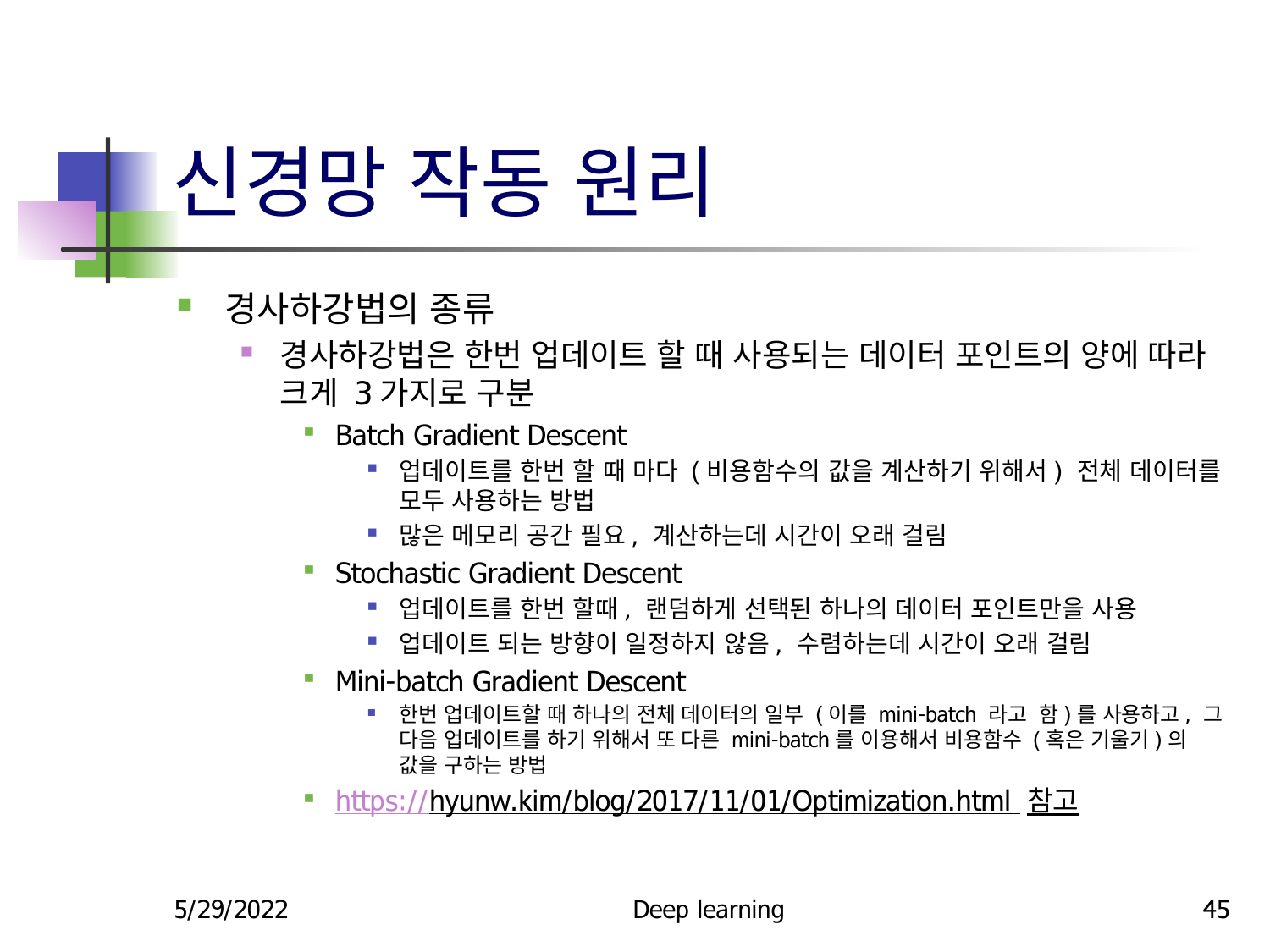

# 신경망 작동 원리
경사하강법의 종류
경사하강법은 한번 업데이트 할 때 사용되는 데이터 포인트의 양에 따라 크게 3가지로 구분
Batch Gradient Descent
업데이트를 한번 할 때 마다 (비용함수의 값을 계산하기 위해서) 전체 데이터를 모두 사용하는 방법
많은 메모리 공간 필요, 계산하는데 시간이 오래 걸림
Stochastic Gradient Descent
업데이트를 한번 할때, 랜덤하게 선택된 하나의 데이터 포인트만을 사용
업데이트 되는 방향이 일정하지 않음, 수렴하는데 시간이 오래 걸림
Mini-batch Gradient Descent
한번 업데이트할 때 하나의 전체 데이터의 일부 (이를 mini-batch 라고  함)를 사용하고, 그 다음 업데이트를 하기 위해서 또 다른 mini-batch를 이용해서 비용함수 (혹은 기울기)의 값을 구하는 방법
https://hyunw.kim/blog/2017/11/01/Optimization.html 참고
5/29/2022
Deep learning
45